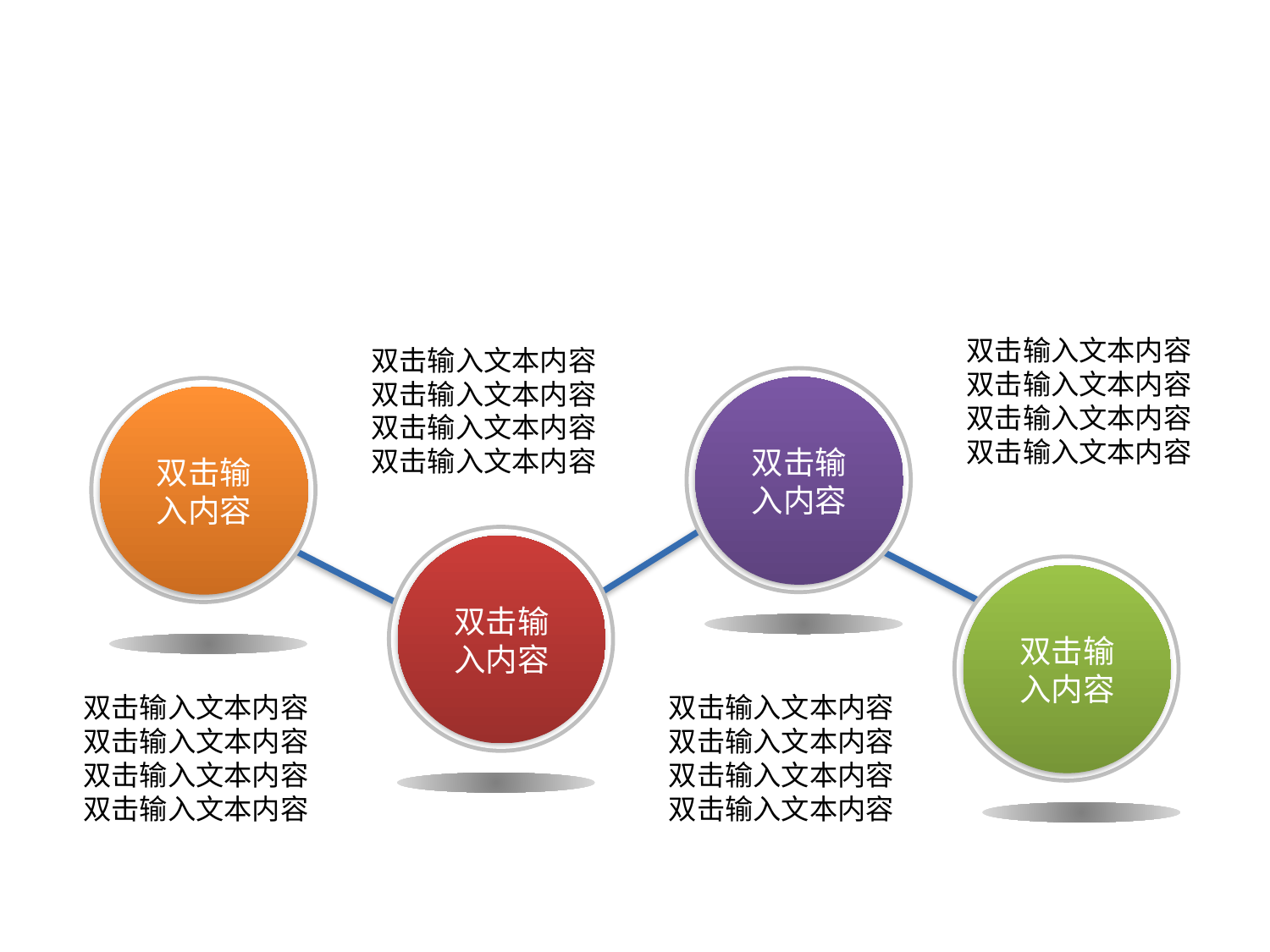

双击输入文本内容
双击输入文本内容
双击输入文本内容
双击输入文本内容
双击输入文本内容
双击输入文本内容
双击输入文本内容
双击输入文本内容
+
+
双击输入内容
+
+
双击输入内容
+
+
双击输入内容
+
+
双击输入内容

双击输入文本内容
双击输入文本内容
双击输入文本内容
双击输入文本内容
双击输入文本内容
双击输入文本内容
双击输入文本内容
双击输入文本内容